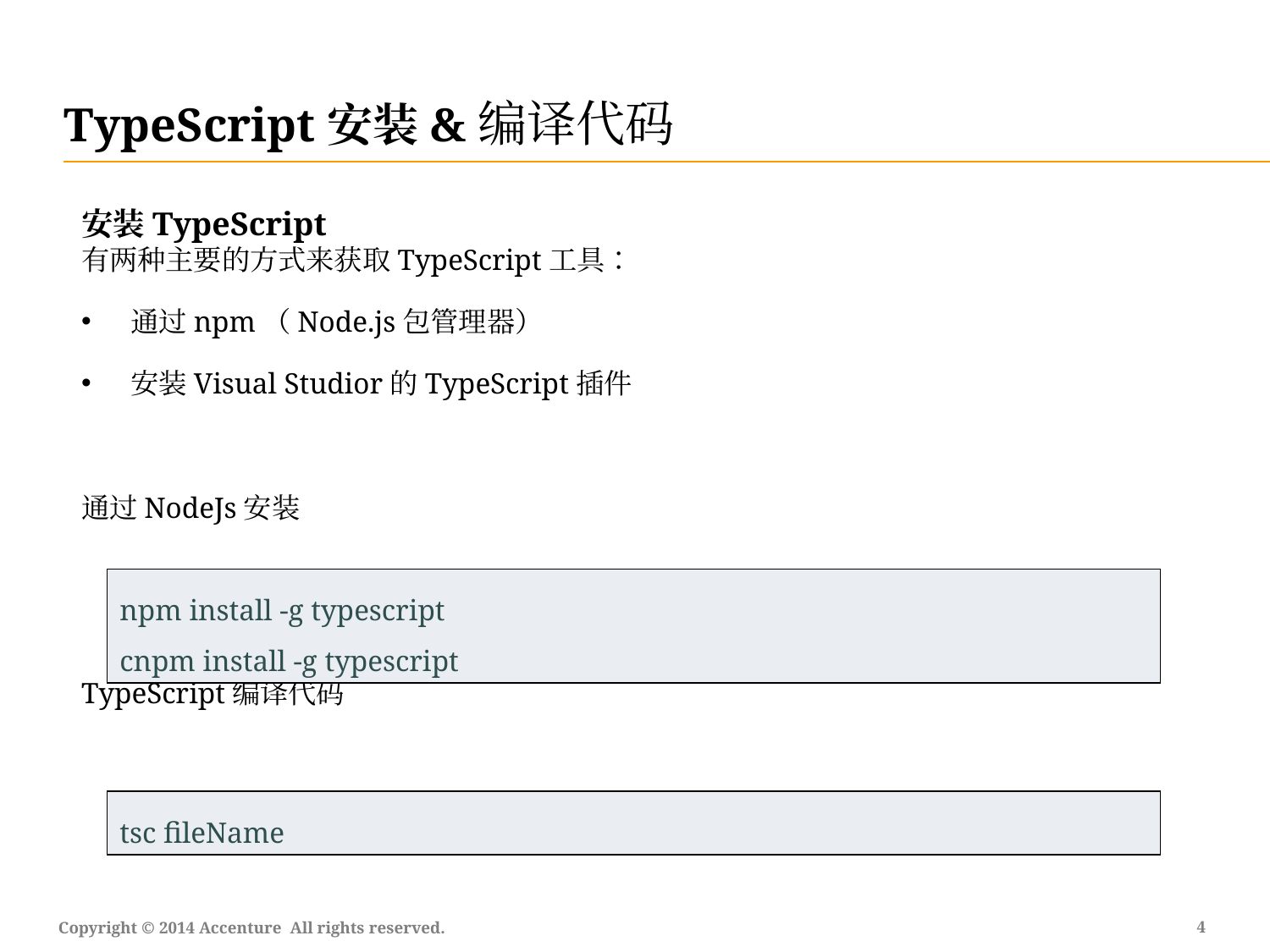

# TypeScript安装&编译代码
安装TypeScript
有两种主要的方式来获取TypeScript工具：
通过npm（Node.js包管理器）
安装Visual Studior的TypeScript插件

通过NodeJs安装

TypeScript编译代码
npm install -g typescript
cnpm install -g typescript
tsc fileName
4
Copyright © 2014 Accenture  All rights reserved.